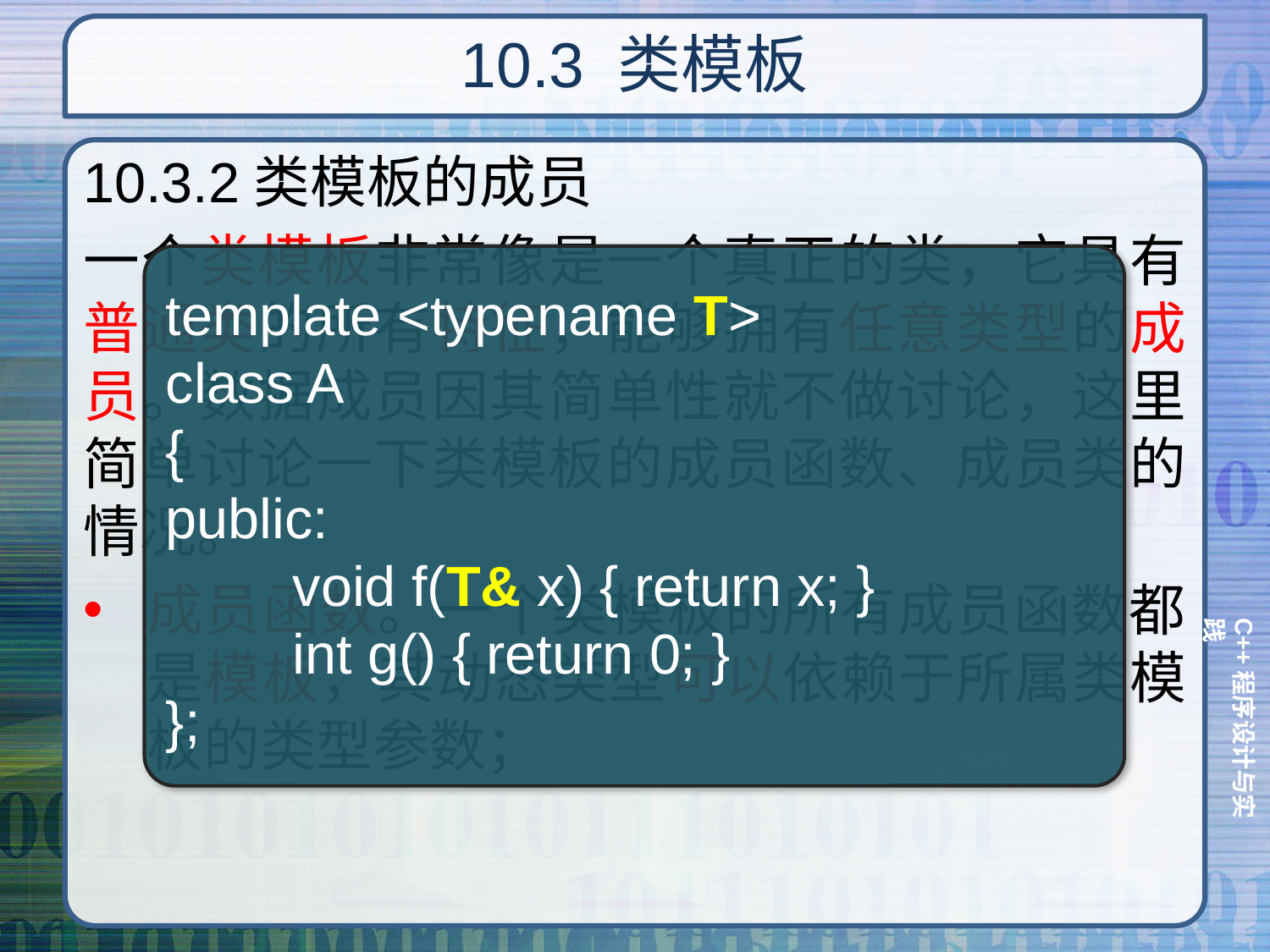

# 10.3 类模板
10.3.2类模板的成员
一个类模板非常像是一个真正的类，它具有普通类的所有特征，能够拥有任意类型的成员。数据成员因其简单性就不做讨论，这里简单讨论一下类模板的成员函数、成员类的情况。
成员函数。一个类模板的所有成员函数都是模板，其动态类型可以依赖于所属类模板的类型参数；
template <typename T>
class A
{
public:
	void f(T& x) { return x; }
	int g() { return 0; }
};